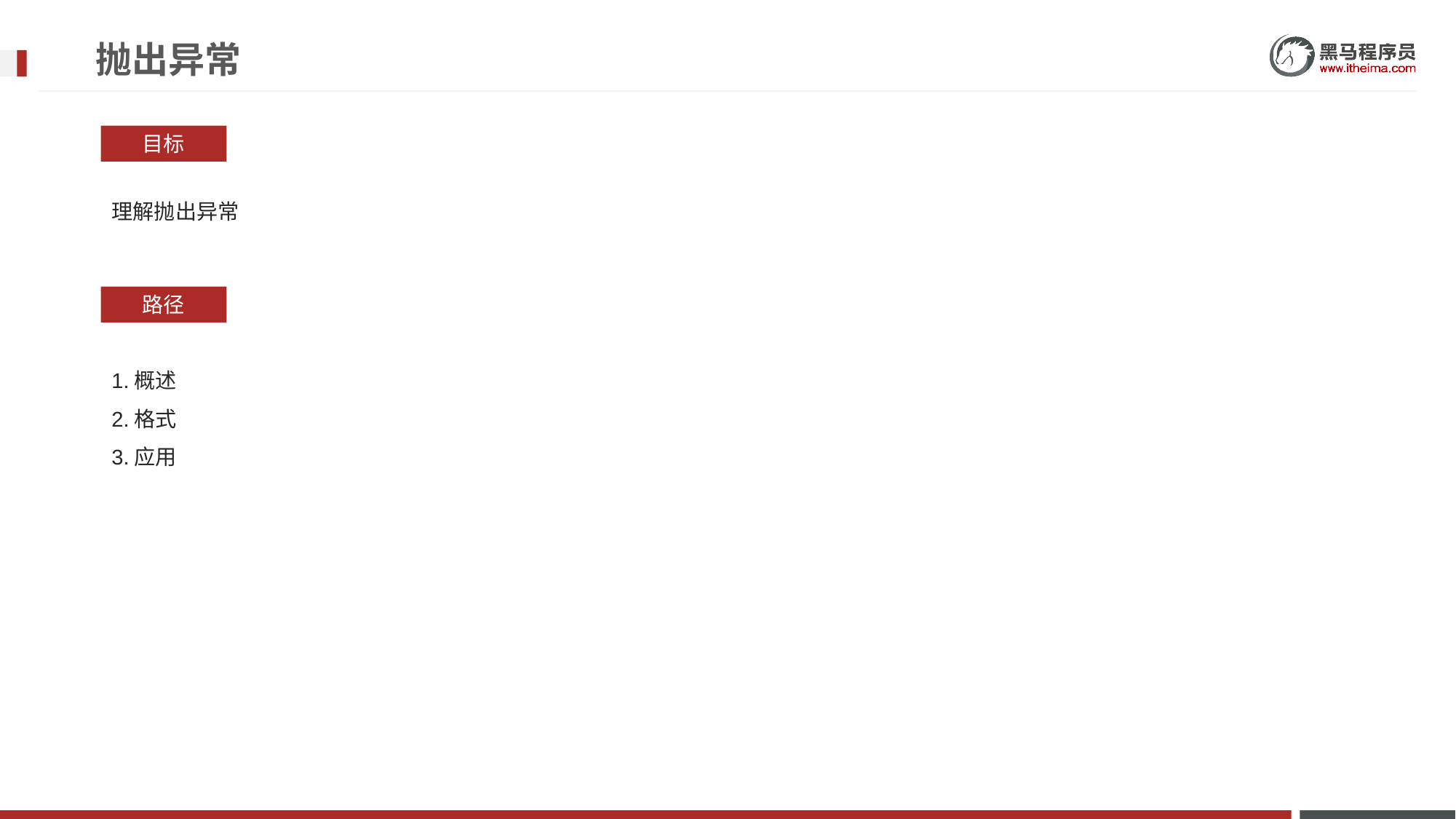

# 抛出异常
目标
理解抛出异常
路径
1.概述
2.格式
3.应用